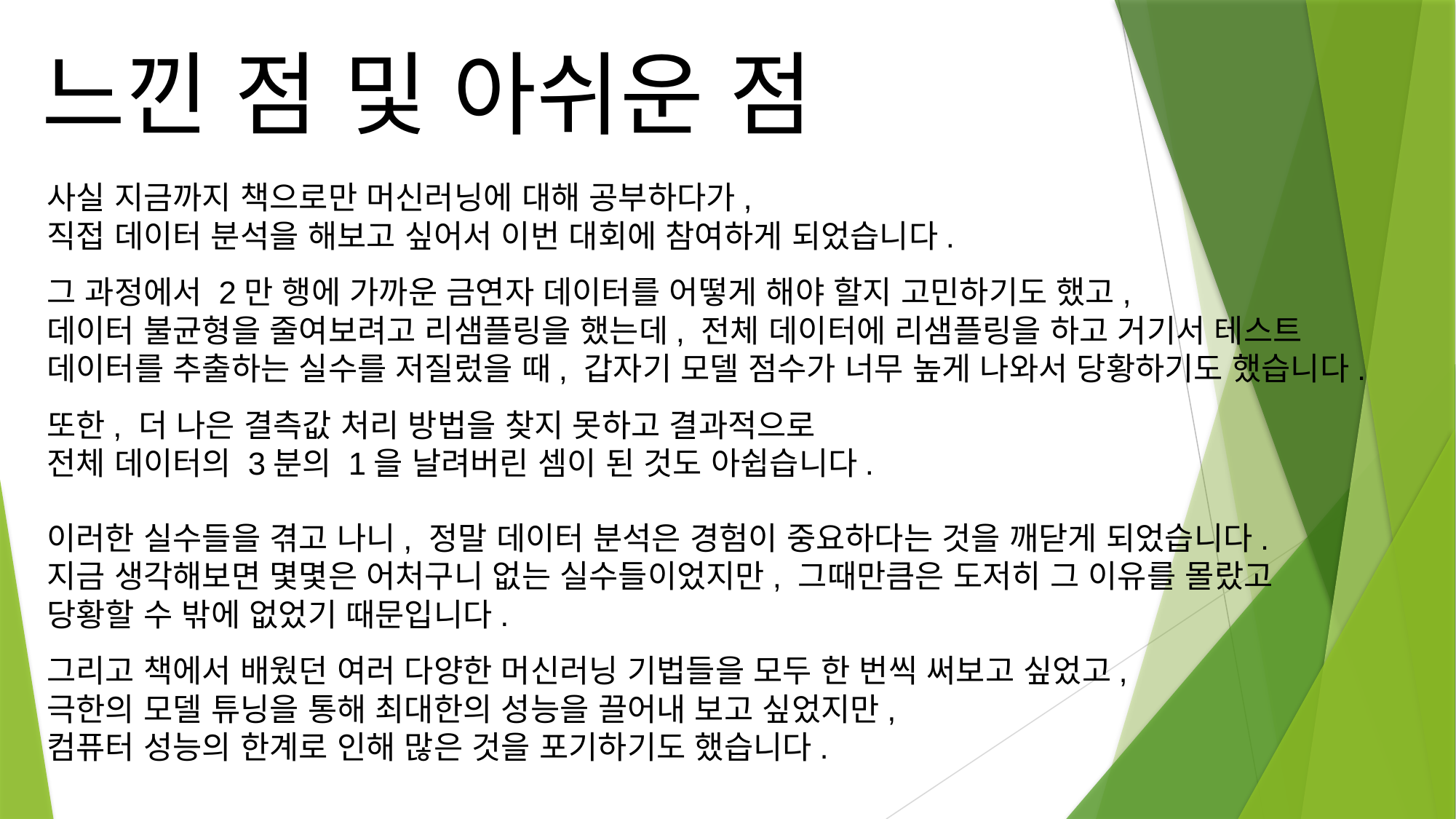

느낀 점 및 아쉬운 점
사실 지금까지 책으로만 머신러닝에 대해 공부하다가,
직접 데이터 분석을 해보고 싶어서 이번 대회에 참여하게 되었습니다.

그 과정에서 2만 행에 가까운 금연자 데이터를 어떻게 해야 할지 고민하기도 했고,
데이터 불균형을 줄여보려고 리샘플링을 했는데, 전체 데이터에 리샘플링을 하고 거기서 테스트 데이터를 추출하는 실수를 저질렀을 때, 갑자기 모델 점수가 너무 높게 나와서 당황하기도 했습니다.

또한, 더 나은 결측값 처리 방법을 찾지 못하고 결과적으로
전체 데이터의 3분의 1을 날려버린 셈이 된 것도 아쉽습니다.

이러한 실수들을 겪고 나니, 정말 데이터 분석은 경험이 중요하다는 것을 깨닫게 되었습니다.
지금 생각해보면 몇몇은 어처구니 없는 실수들이었지만, 그때만큼은 도저히 그 이유를 몰랐고
당황할 수 밖에 없었기 때문입니다.

그리고 책에서 배웠던 여러 다양한 머신러닝 기법들을 모두 한 번씩 써보고 싶었고,
극한의 모델 튜닝을 통해 최대한의 성능을 끌어내 보고 싶었지만,
컴퓨터 성능의 한계로 인해 많은 것을 포기하기도 했습니다.